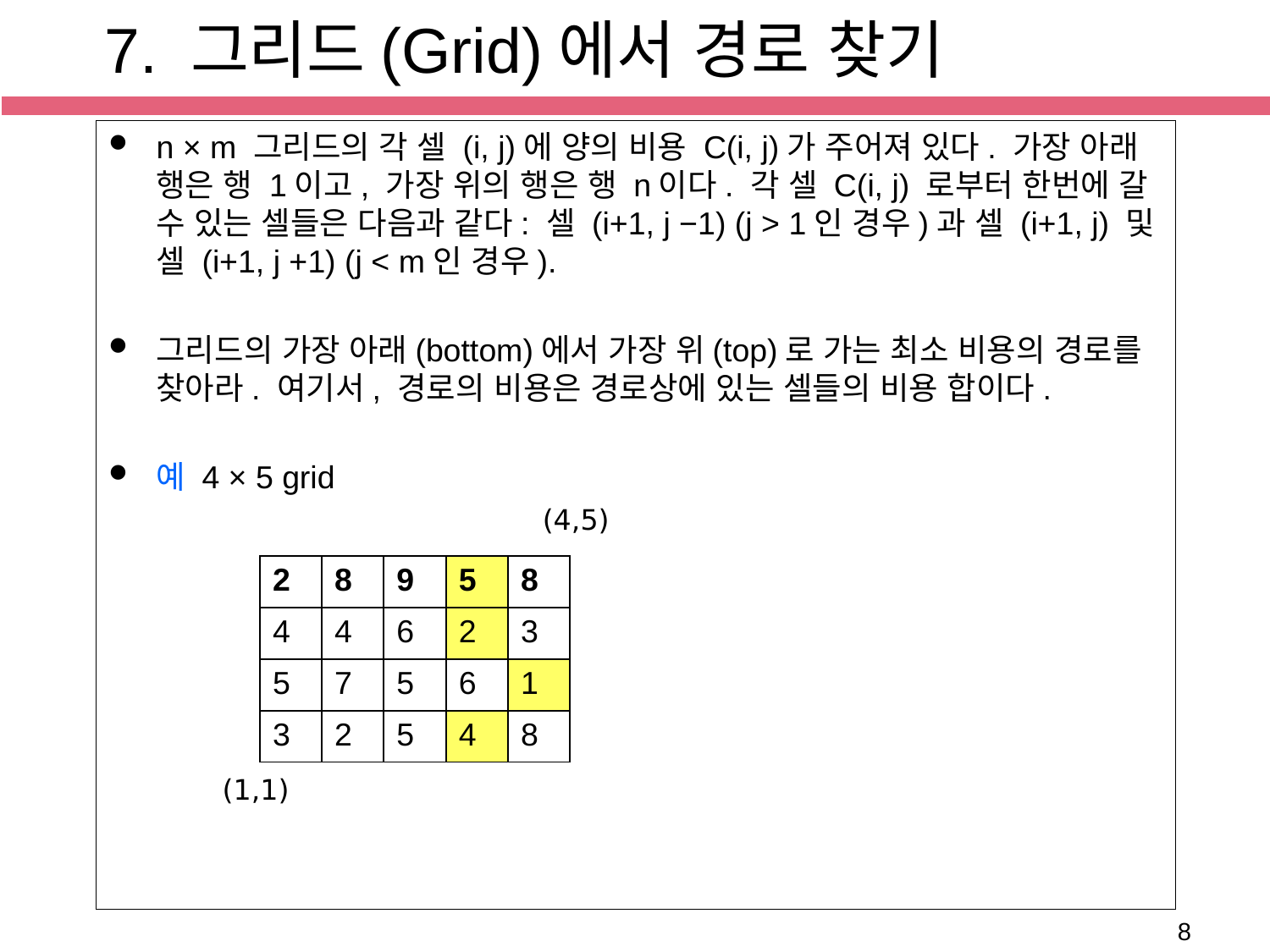

7. 그리드(Grid)에서 경로 찾기
n × m 그리드의 각 셀 (i, j)에 양의 비용 C(i, j)가 주어져 있다. 가장 아래 행은 행 1이고, 가장 위의 행은 행 n이다. 각 셀 C(i, j) 로부터 한번에 갈 수 있는 셀들은 다음과 같다: 셀 (i+1, j −1) (j > 1인 경우)과 셀 (i+1, j) 및 셀 (i+1, j +1) (j < m인 경우).

그리드의 가장 아래(bottom)에서 가장 위(top)로 가는 최소 비용의 경로를 찾아라. 여기서, 경로의 비용은 경로상에 있는 셀들의 비용 합이다.

예 4 × 5 grid

(4,5)
| 2 | 8 | 9 | 5 | 8 |
| --- | --- | --- | --- | --- |
| 4 | 4 | 6 | 2 | 3 |
| 5 | 7 | 5 | 6 | 1 |
| 3 | 2 | 5 | 4 | 8 |
(1,1)